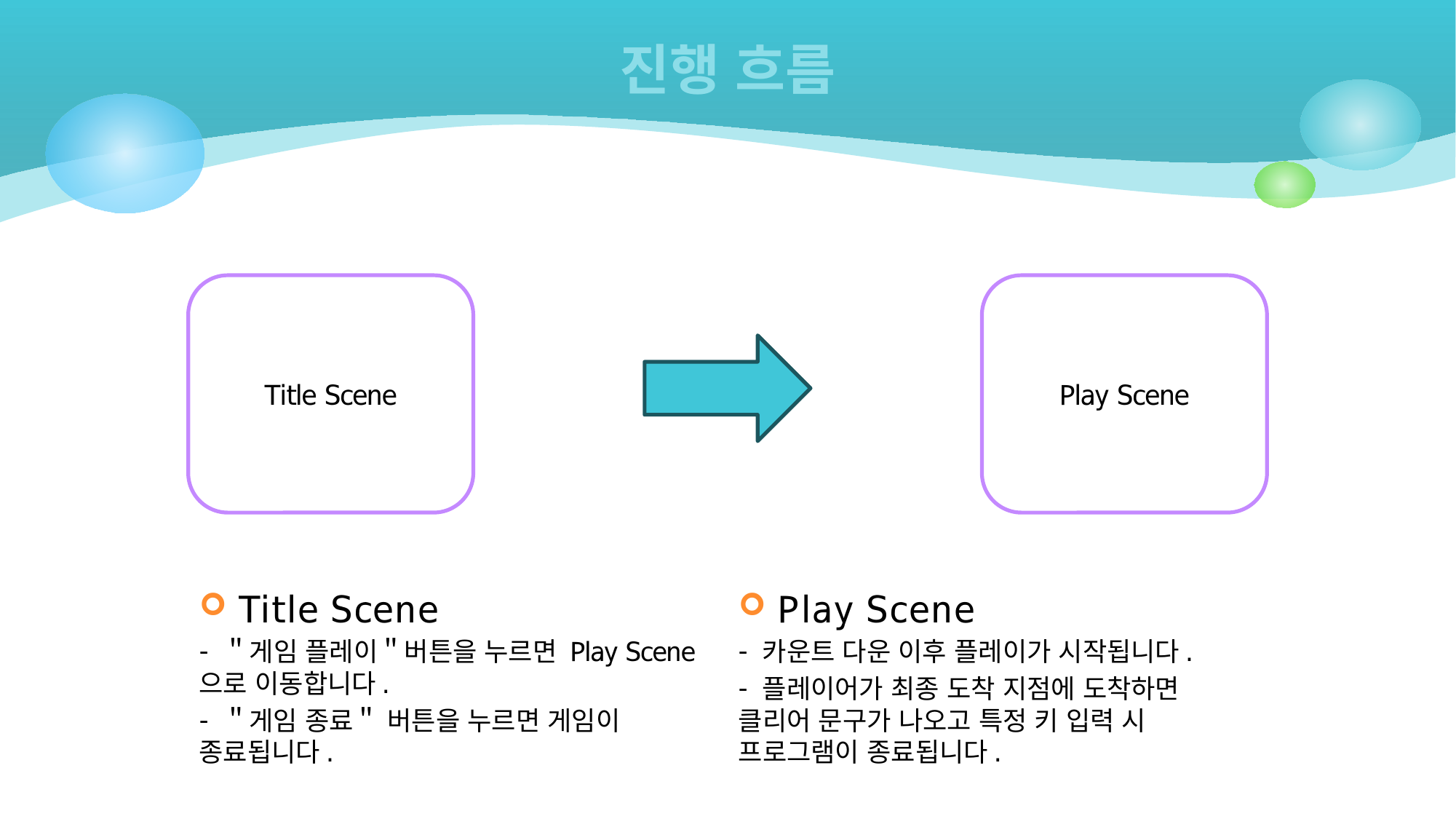

# 진행 흐름
Title Scene
Play Scene

Title Scene
- ＂게임 플레이＂버튼을 누르면 Play Scene으로 이동합니다.
- ＂게임 종료＂ 버튼을 누르면 게임이 종료됩니다.
Play Scene
- 카운트 다운 이후 플레이가 시작됩니다.
- 플레이어가 최종 도착 지점에 도착하면 클리어 문구가 나오고 특정 키 입력 시 프로그램이 종료됩니다.